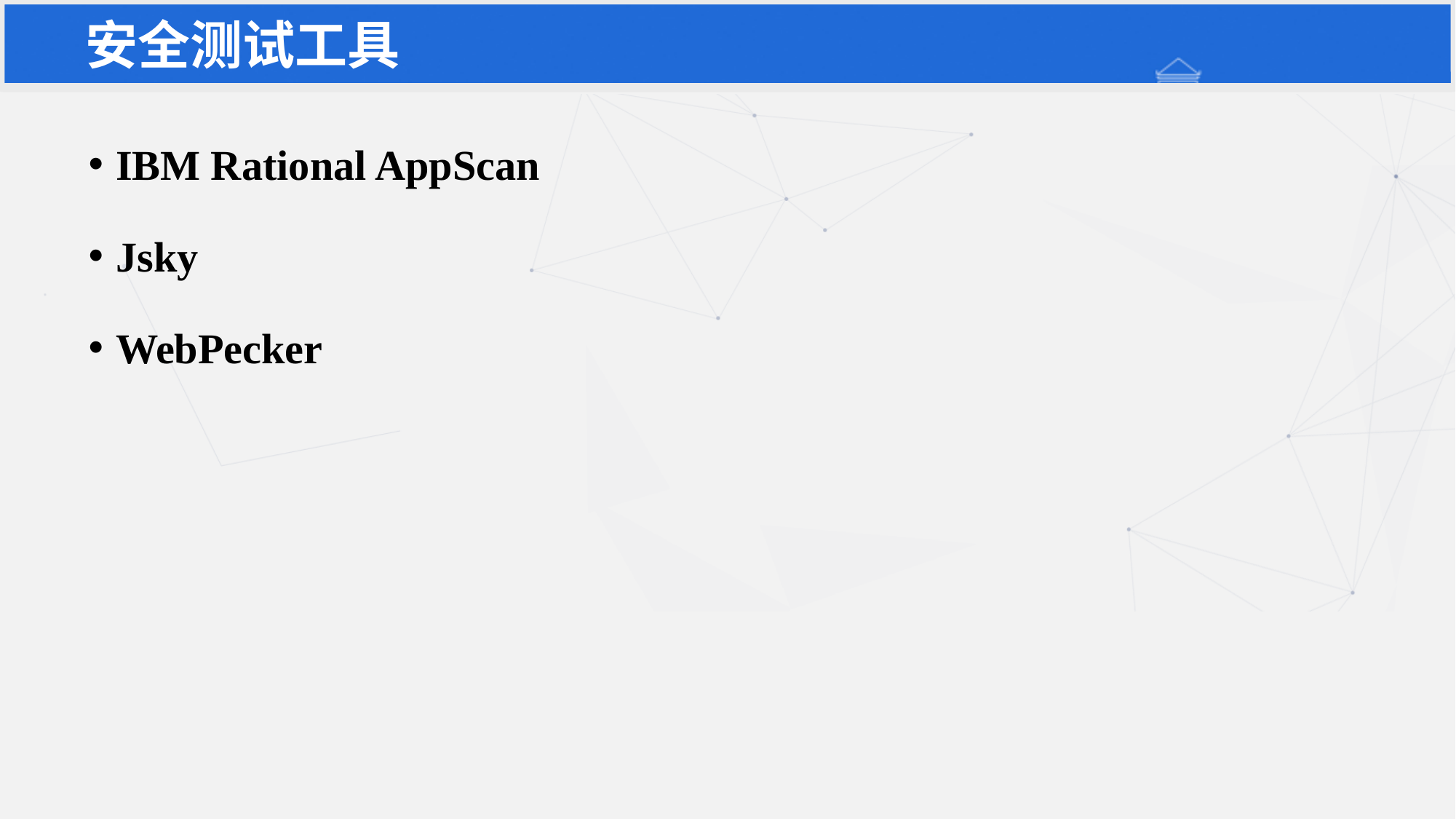

# 安全测试工具
IBM Rational AppScan
Jsky
WebPecker